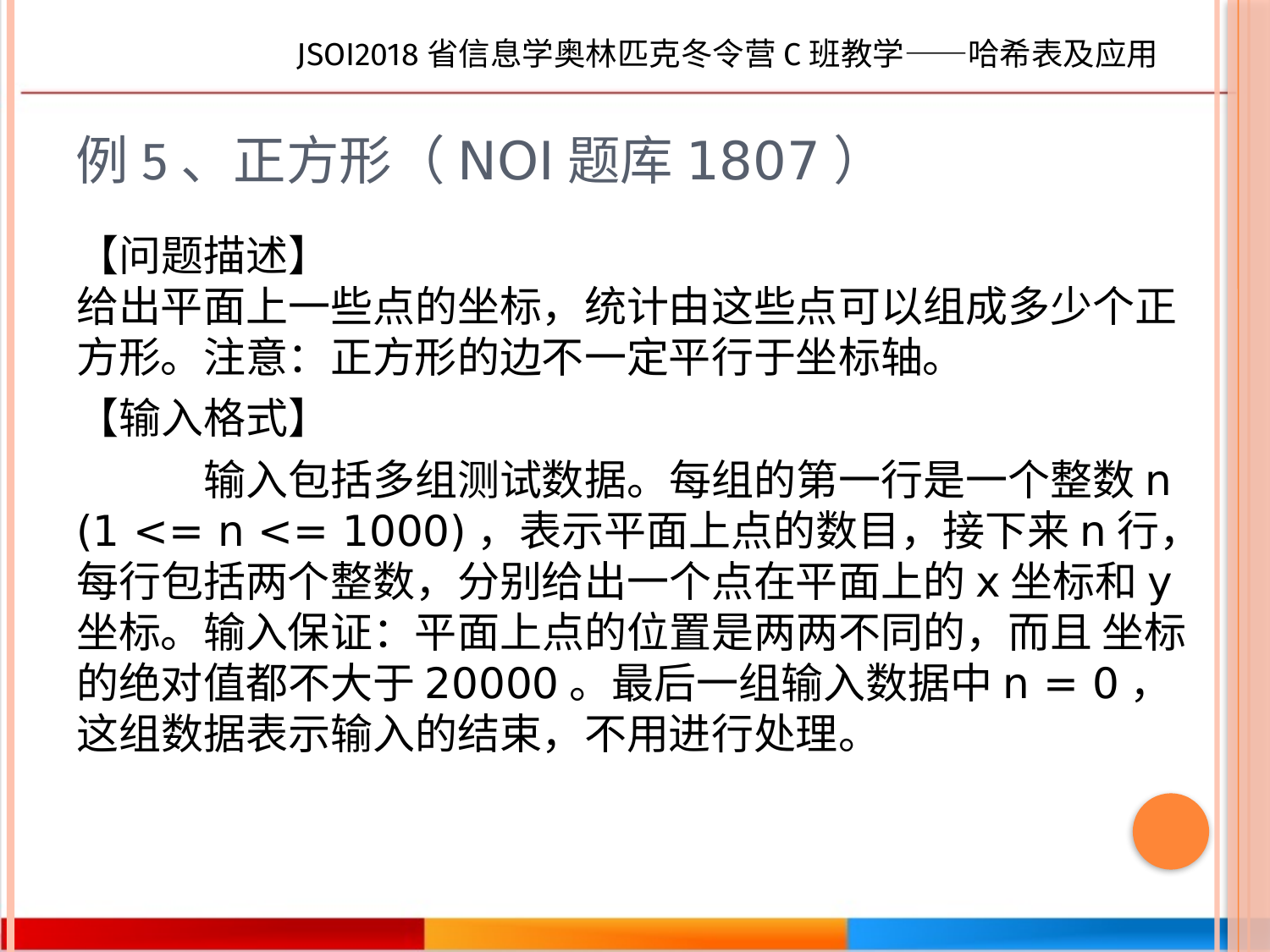

JSOI2018省信息学奥林匹克冬令营C班教学——哈希表及应用
# 例5、正方形（NOI题库1807）
【问题描述】
给出平面上一些点的坐标，统计由这些点可以组成多少个正方形。注意：正方形的边不一定平行于坐标轴。
【输入格式】
	输入包括多组测试数据。每组的第一行是一个整数n (1 <= n <= 1000)，表示平面上点的数目，接下来n行，每行包括两个整数，分别给出一个点在平面上的x坐标和y坐标。输入保证：平面上点的位置是两两不同的，而且 坐标的绝对值都不大于20000。最后一组输入数据中n = 0，这组数据表示输入的结束，不用进行处理。